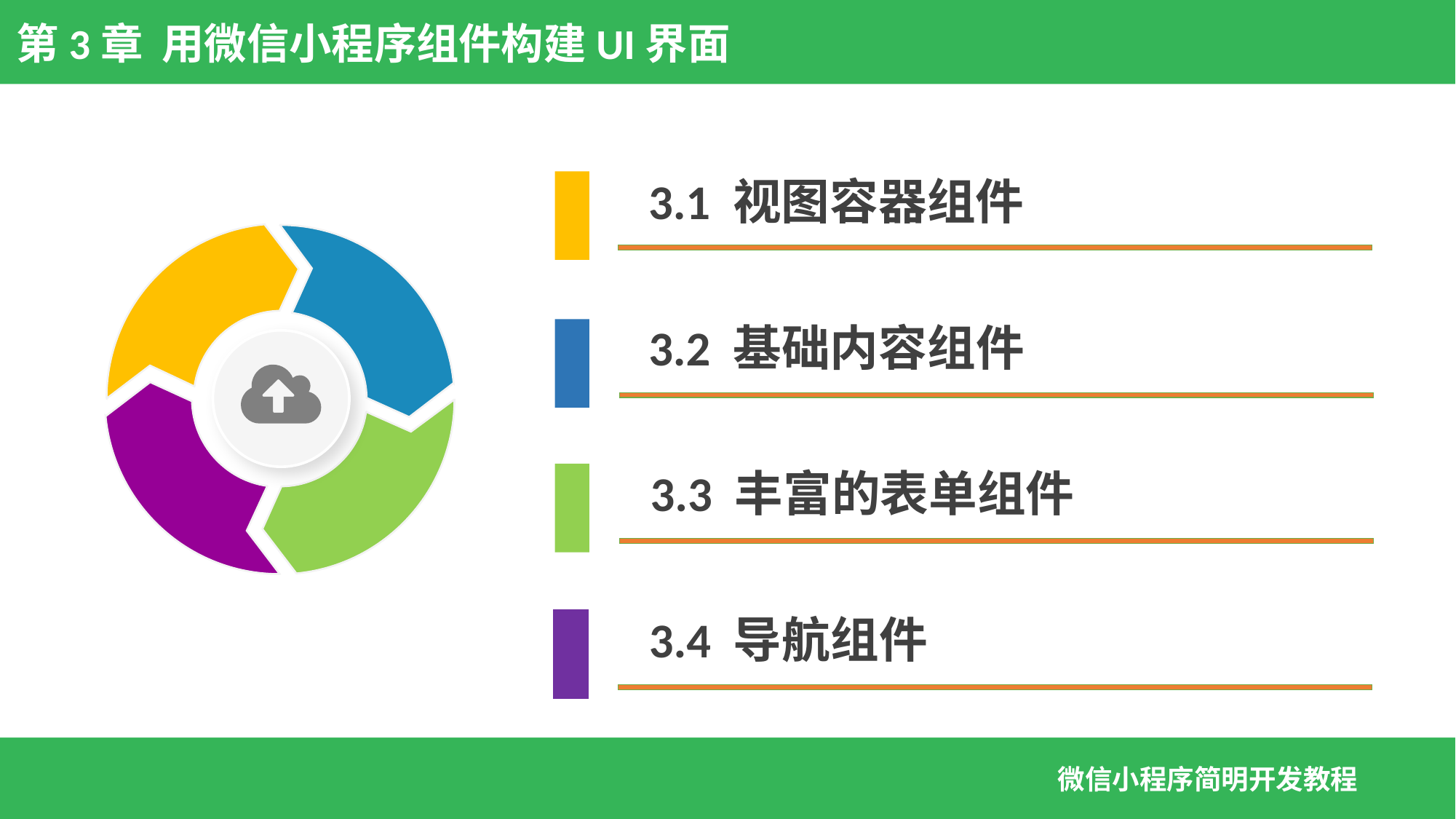

第3章  用微信小程序组件构建UI界面

3.1 视图容器组件

3.2 基础内容组件

3.3 丰富的表单组件

3.4 导航组件

微信小程序简明开发教程